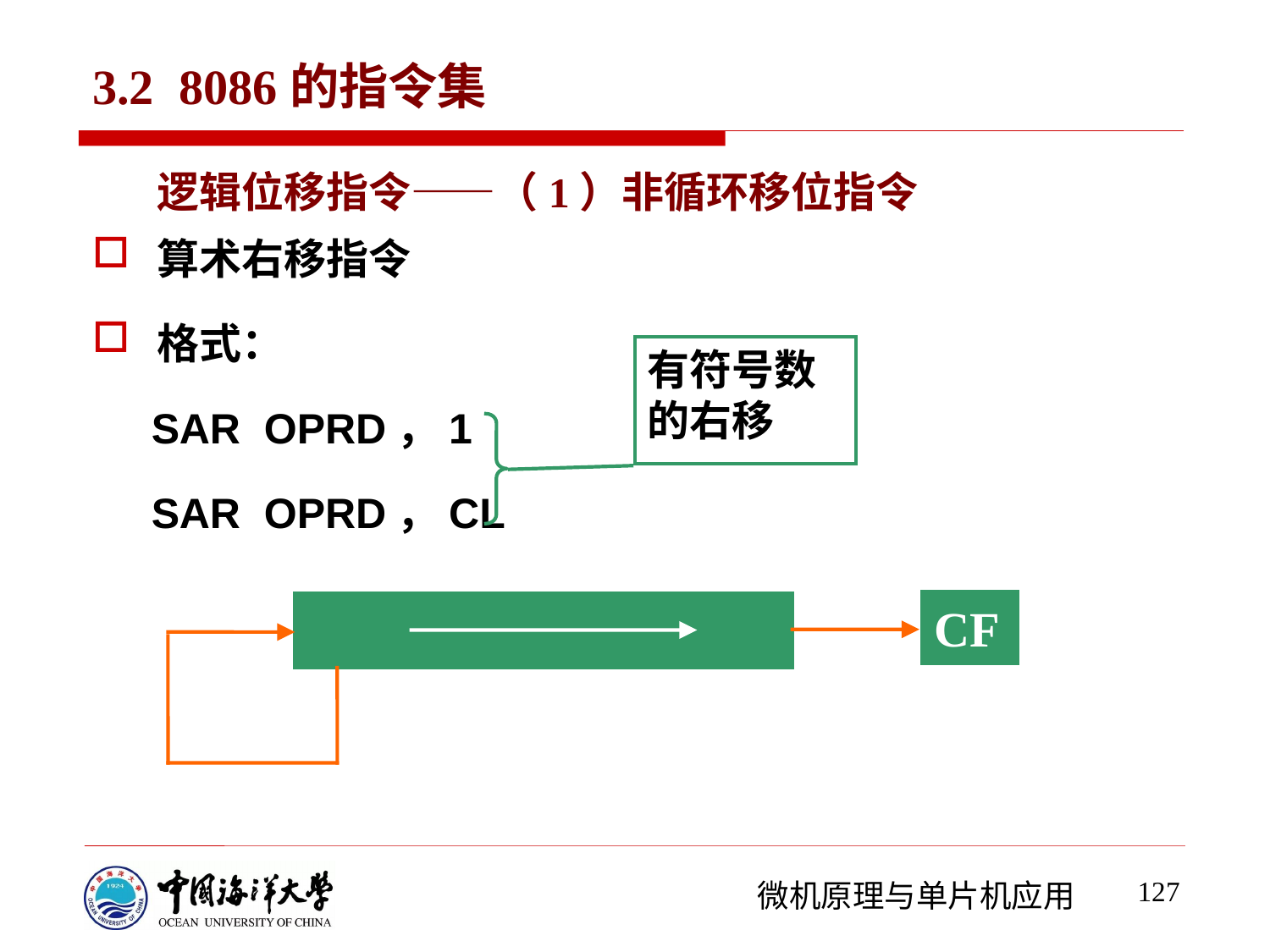

# 3.2  8086的指令集
逻辑位移指令——（1）非循环移位指令
算术右移指令
格式：
     SAR  OPRD，1
     SAR  OPRD，CL

有符号数的右移

CF

127